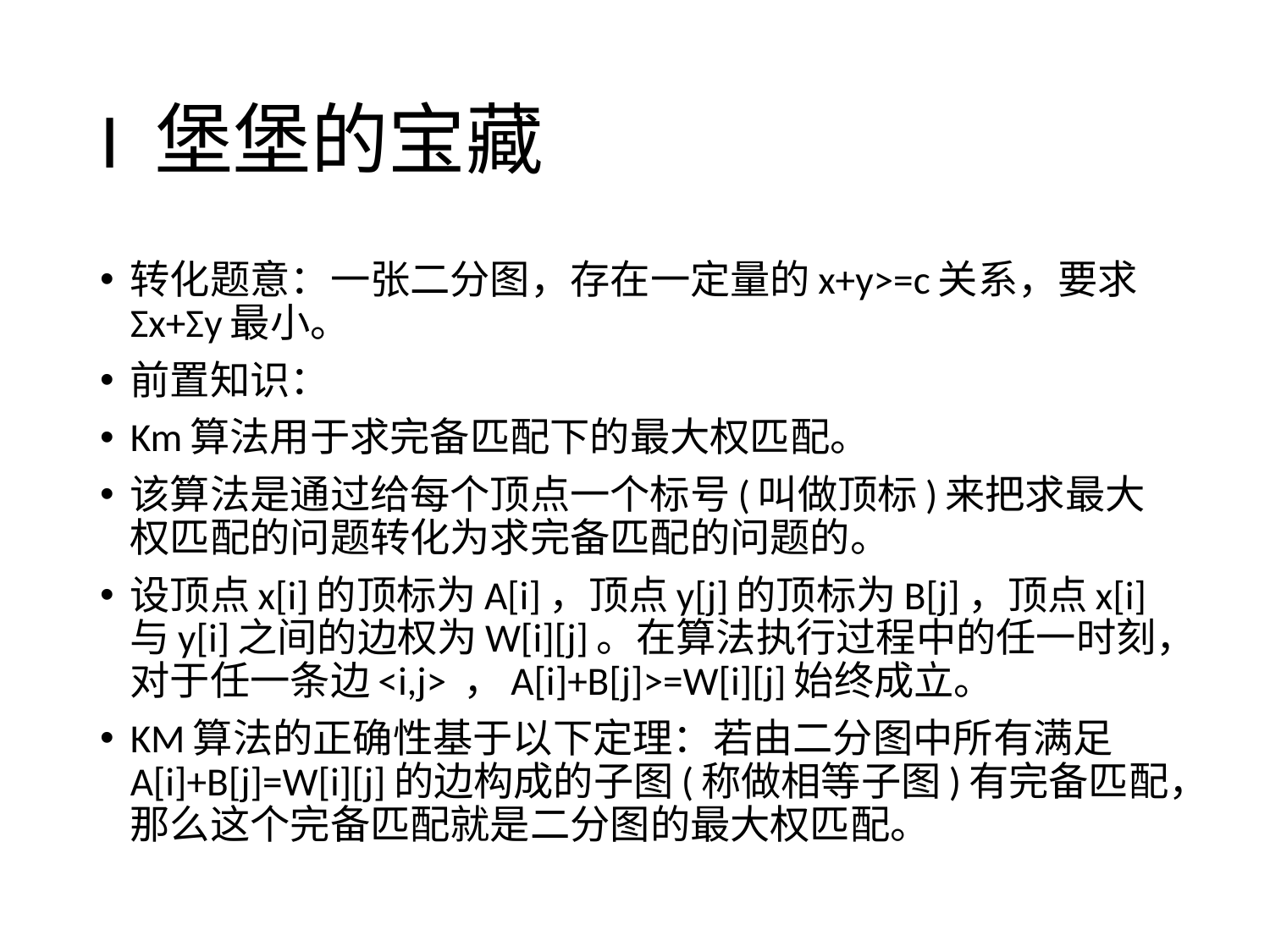

# I 堡堡的宝藏
转化题意：一张二分图，存在一定量的x+y>=c关系，要求Σx+Σy最小。
前置知识：
Km算法用于求完备匹配下的最大权匹配。
该算法是通过给每个顶点一个标号(叫做顶标)来把求最大权匹配的问题转化为求完备匹配的问题的。
设顶点x[i]的顶标为A[i]，顶点y[j]的顶标为B[j]，顶点x[i]与y[i]之间的边权为W[i][j]。在算法执行过程中的任一时刻，对于任一条边<i,j> ，A[i]+B[j]>=W[i][j]始终成立。
KM算法的正确性基于以下定理：若由二分图中所有满足A[i]+B[j]=W[i][j]的边构成的子图(称做相等子图)有完备匹配，那么这个完备匹配就是二分图的最大权匹配。